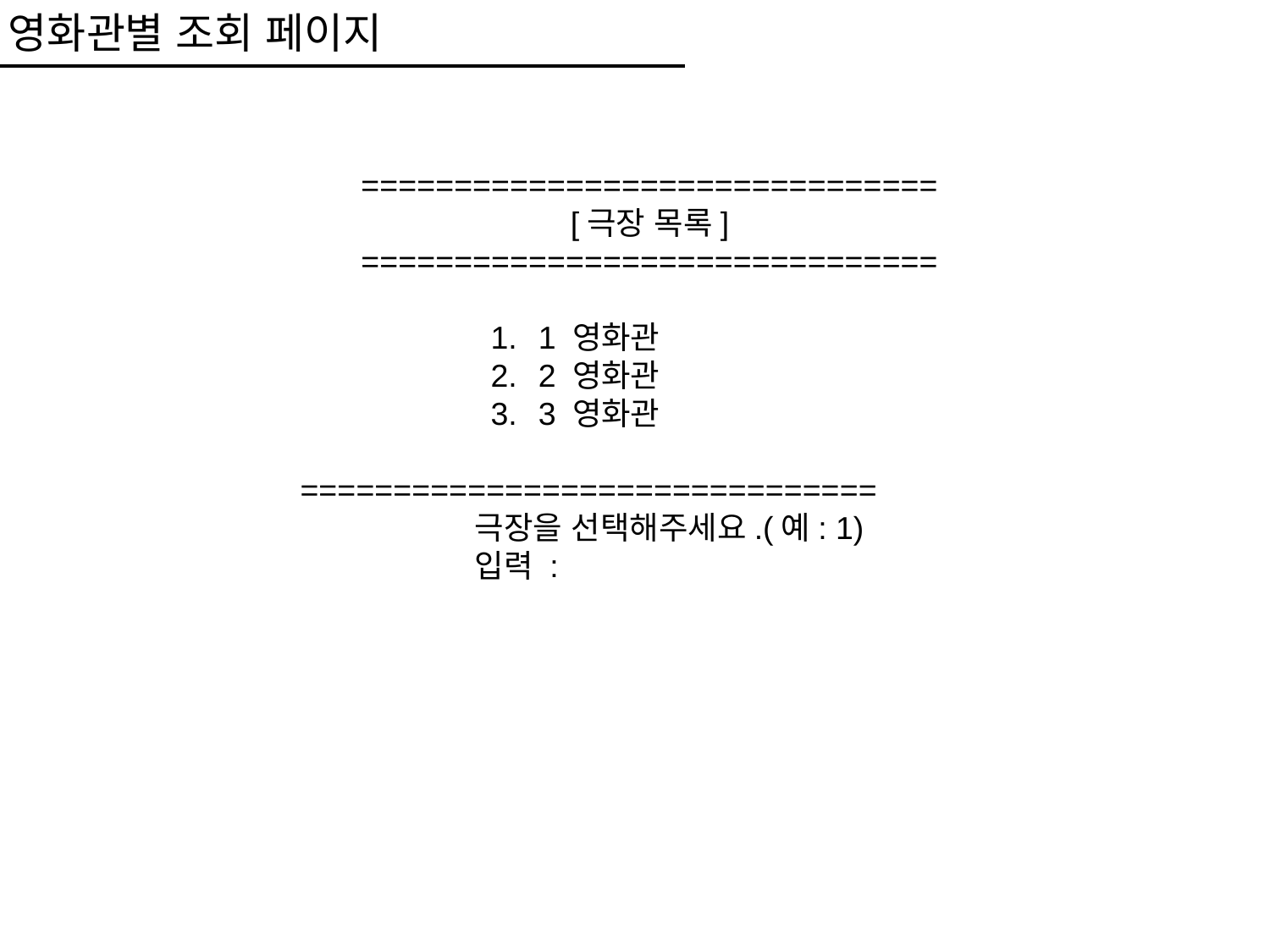

영화관별 조회 페이지
===============================
[극장 목록]
===============================

1 영화관
2 영화관
3 영화관
===============================
		극장을 선택해주세요.(예: 1)
		입력 :